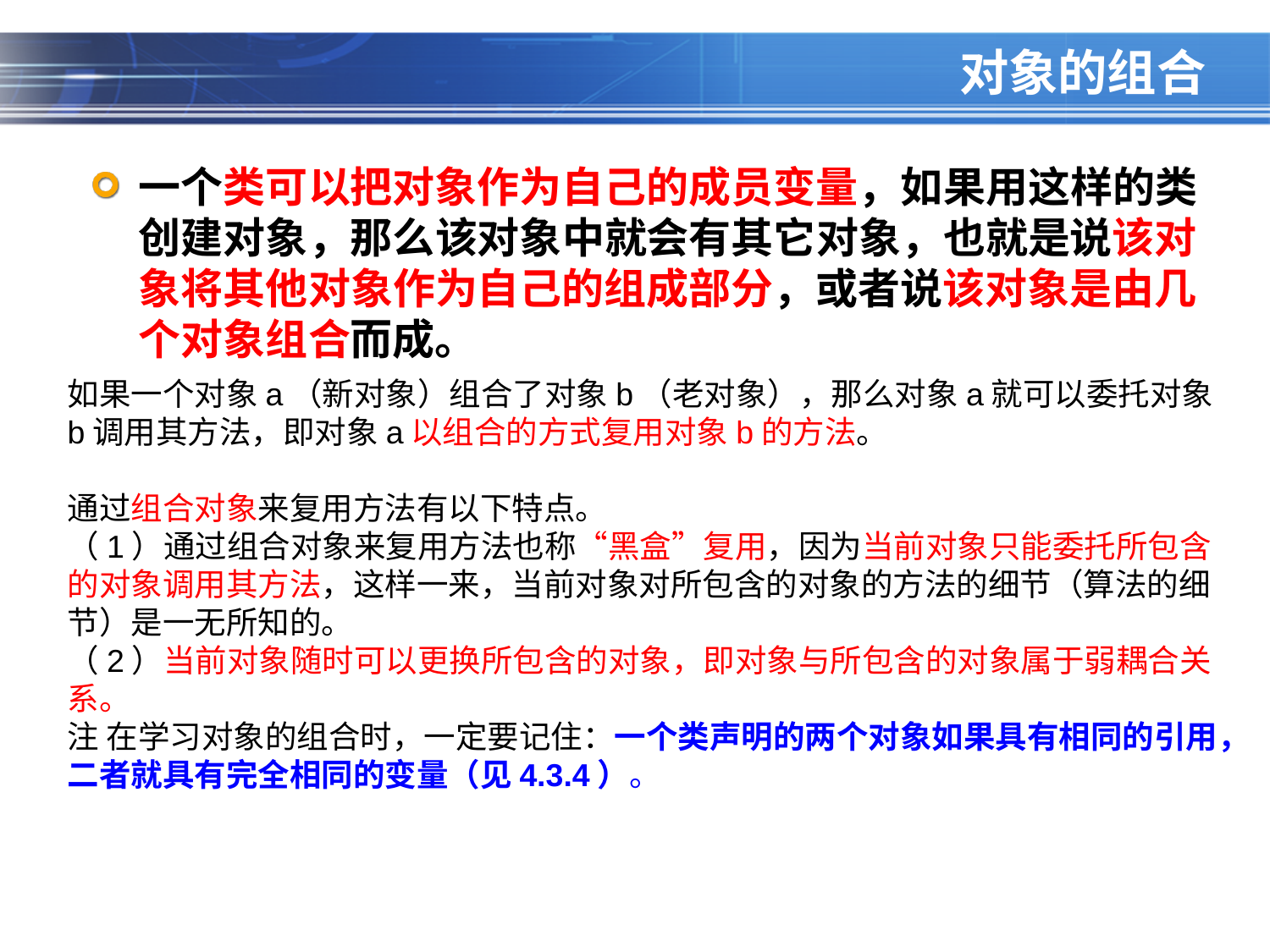

# 对象的组合
一个类可以把对象作为自己的成员变量，如果用这样的类创建对象，那么该对象中就会有其它对象，也就是说该对象将其他对象作为自己的组成部分，或者说该对象是由几个对象组合而成。

如果一个对象a（新对象）组合了对象b（老对象），那么对象a就可以委托对象b调用其方法，即对象a以组合的方式复用对象b的方法。

通过组合对象来复用方法有以下特点。
（1）通过组合对象来复用方法也称“黑盒”复用，因为当前对象只能委托所包含的对象调用其方法，这样一来，当前对象对所包含的对象的方法的细节（算法的细节）是一无所知的。
（2）当前对象随时可以更换所包含的对象，即对象与所包含的对象属于弱耦合关系。
注 在学习对象的组合时，一定要记住：一个类声明的两个对象如果具有相同的引用，二者就具有完全相同的变量（见4.3.4）。